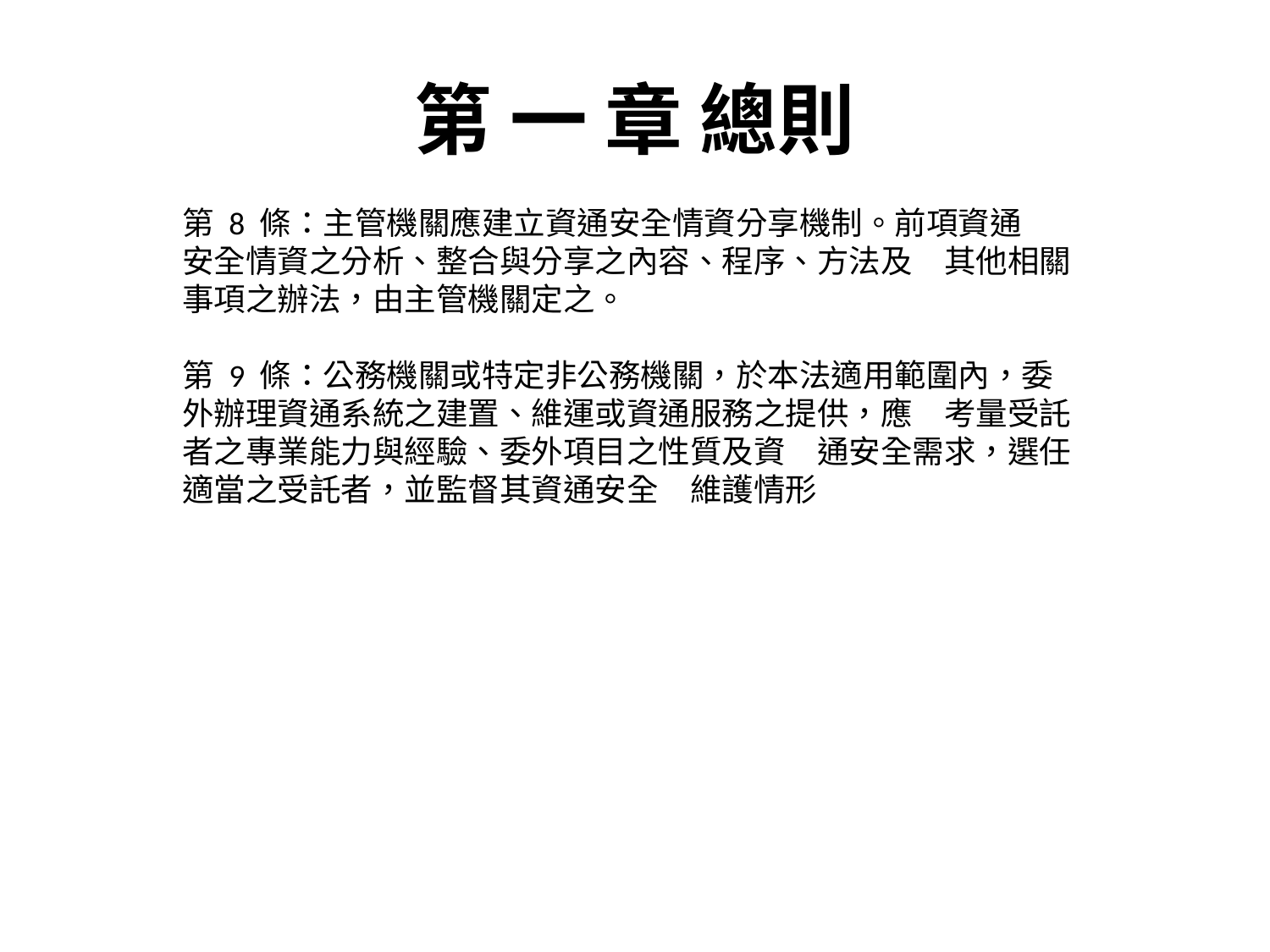

# 第 一 章 總則
第 8 條：主管機關應建立資通安全情資分享機制。前項資通	安全情資之分析、整合與分享之內容、程序、方法及	其他相關事項之辦法，由主管機關定之。

第 9 條：公務機關或特定非公務機關，於本法適用範圍內，委	外辦理資通系統之建置、維運或資通服務之提供，應	考量受託者之專業能力與經驗、委外項目之性質及資	通安全需求，選任適當之受託者，並監督其資通安全	維護情形